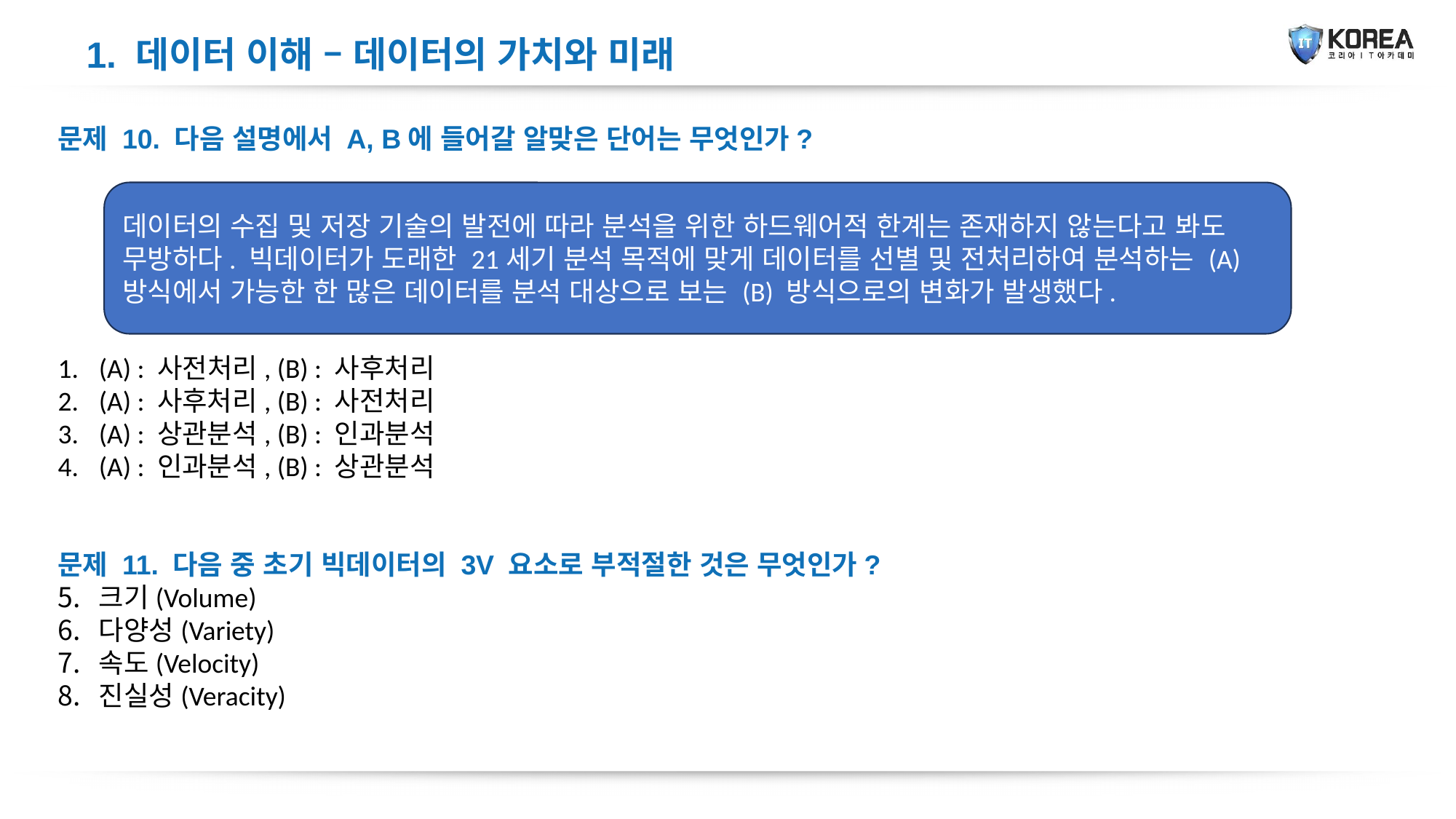

1. 데이터 이해 – 데이터의 가치와 미래
문제 10. 다음 설명에서 A, B에 들어갈 알맞은 단어는 무엇인가?

(A) : 사전처리, (B) : 사후처리
(A) : 사후처리, (B) : 사전처리
(A) : 상관분석, (B) : 인과분석
(A) : 인과분석, (B) : 상관분석

문제 11. 다음 중 초기 빅데이터의 3V 요소로 부적절한 것은 무엇인가?
크기(Volume)
다양성(Variety)
속도(Velocity)
진실성(Veracity)
데이터의 수집 및 저장 기술의 발전에 따라 분석을 위한 하드웨어적 한계는 존재하지 않는다고 봐도 무방하다. 빅데이터가 도래한 21세기 분석 목적에 맞게 데이터를 선별 및 전처리하여 분석하는 (A) 방식에서 가능한 한 많은 데이터를 분석 대상으로 보는 (B) 방식으로의 변화가 발생했다.